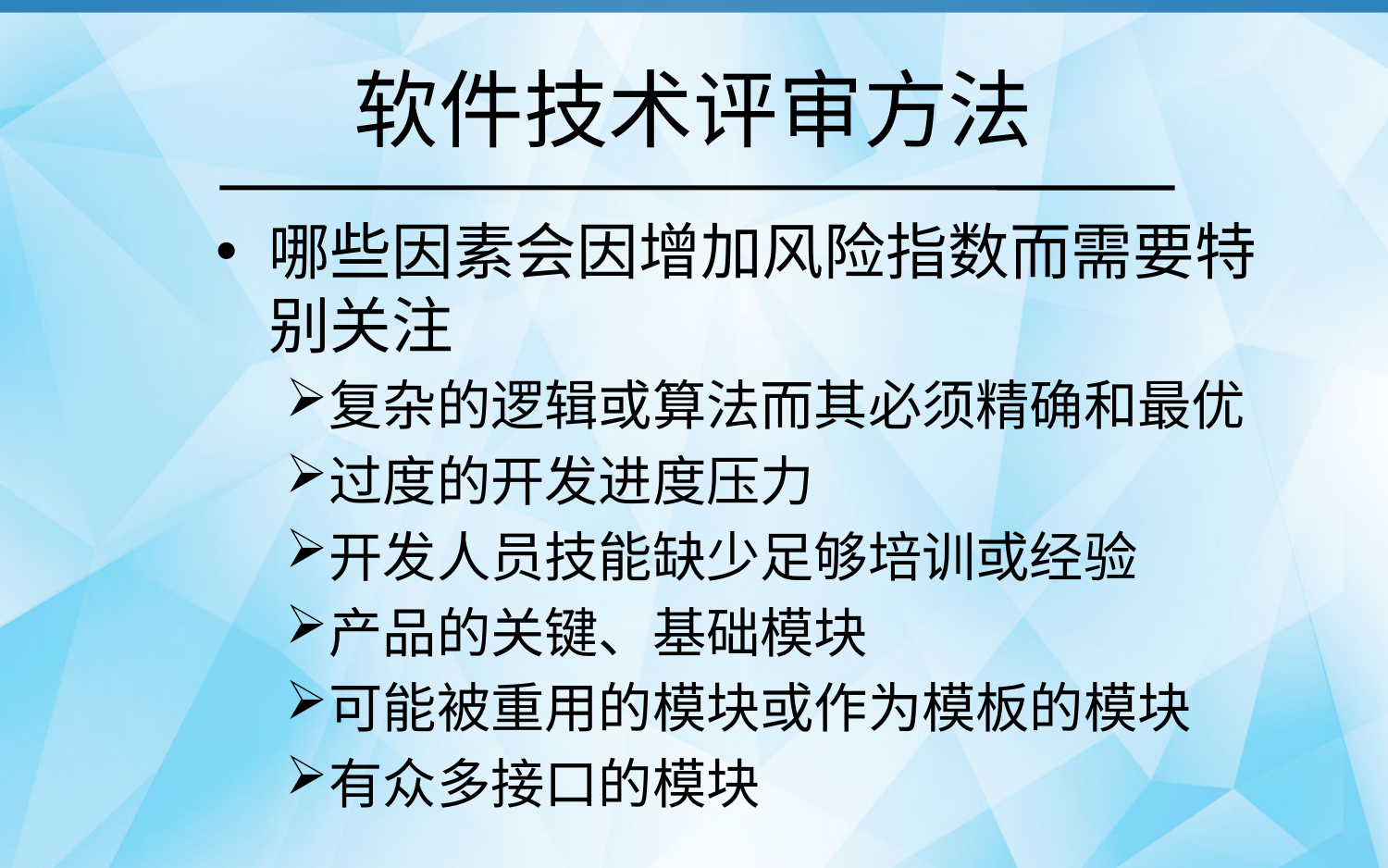

# 软件技术评审方法

哪些因素会因增加风险指数而需要特别关注
复杂的逻辑或算法而其必须精确和最优
过度的开发进度压力
开发人员技能缺少足够培训或经验
产品的关键、基础模块
可能被重用的模块或作为模板的模块
有众多接口的模块